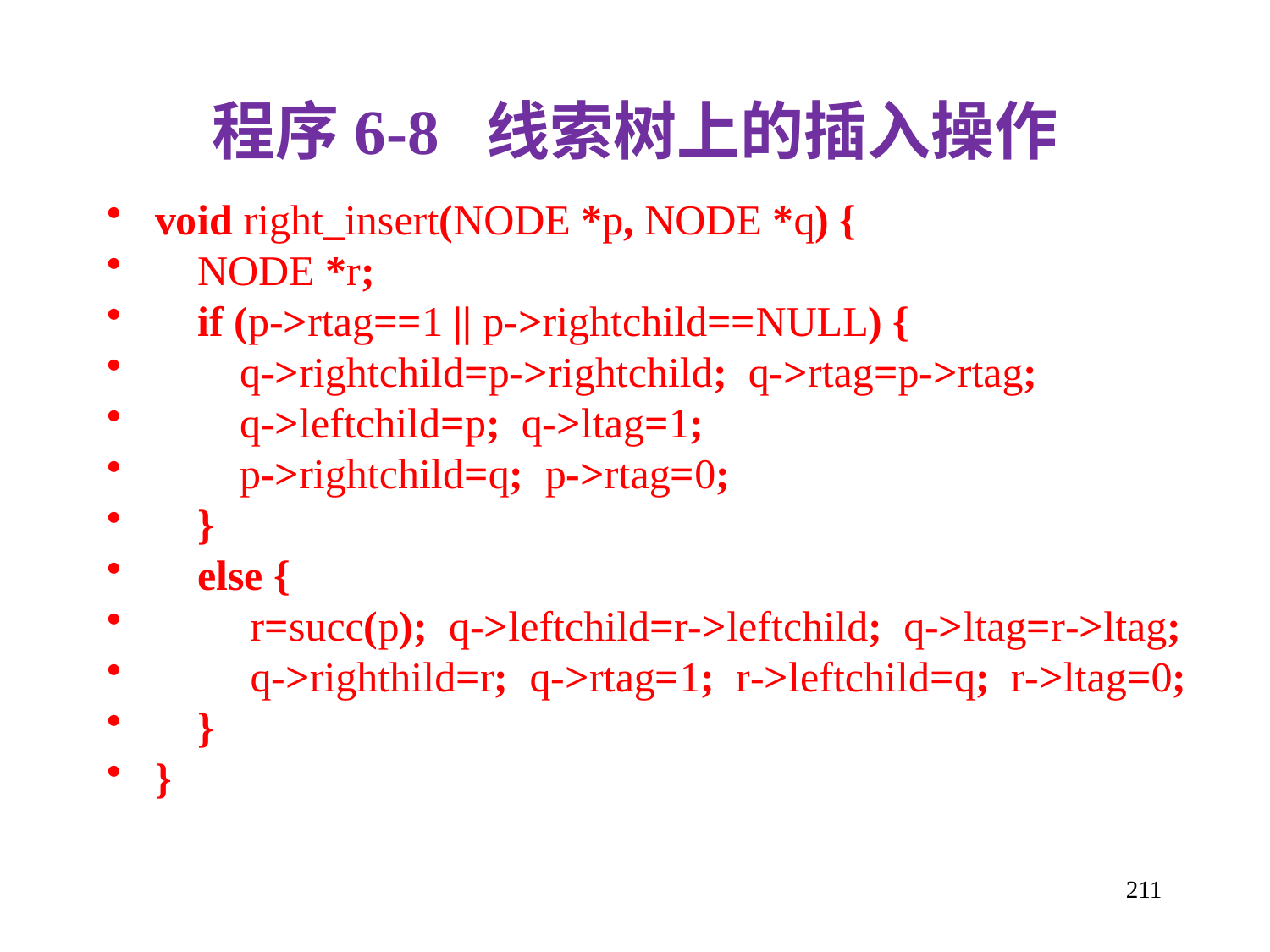

程序6-8  线索树上的插入操作
void right_insert(NODE *p, NODE *q) {
    NODE *r;
    if (p->rtag==1 || p->rightchild==NULL) {
        q->rightchild=p->rightchild;  q->rtag=p->rtag;
        q->leftchild=p;  q->ltag=1;
        p->rightchild=q;  p->rtag=0;
    }
    else {
         r=succ(p);  q->leftchild=r->leftchild;  q->ltag=r->ltag;
         q->righthild=r;  q->rtag=1;  r->leftchild=q;  r->ltag=0;
    }
}
211